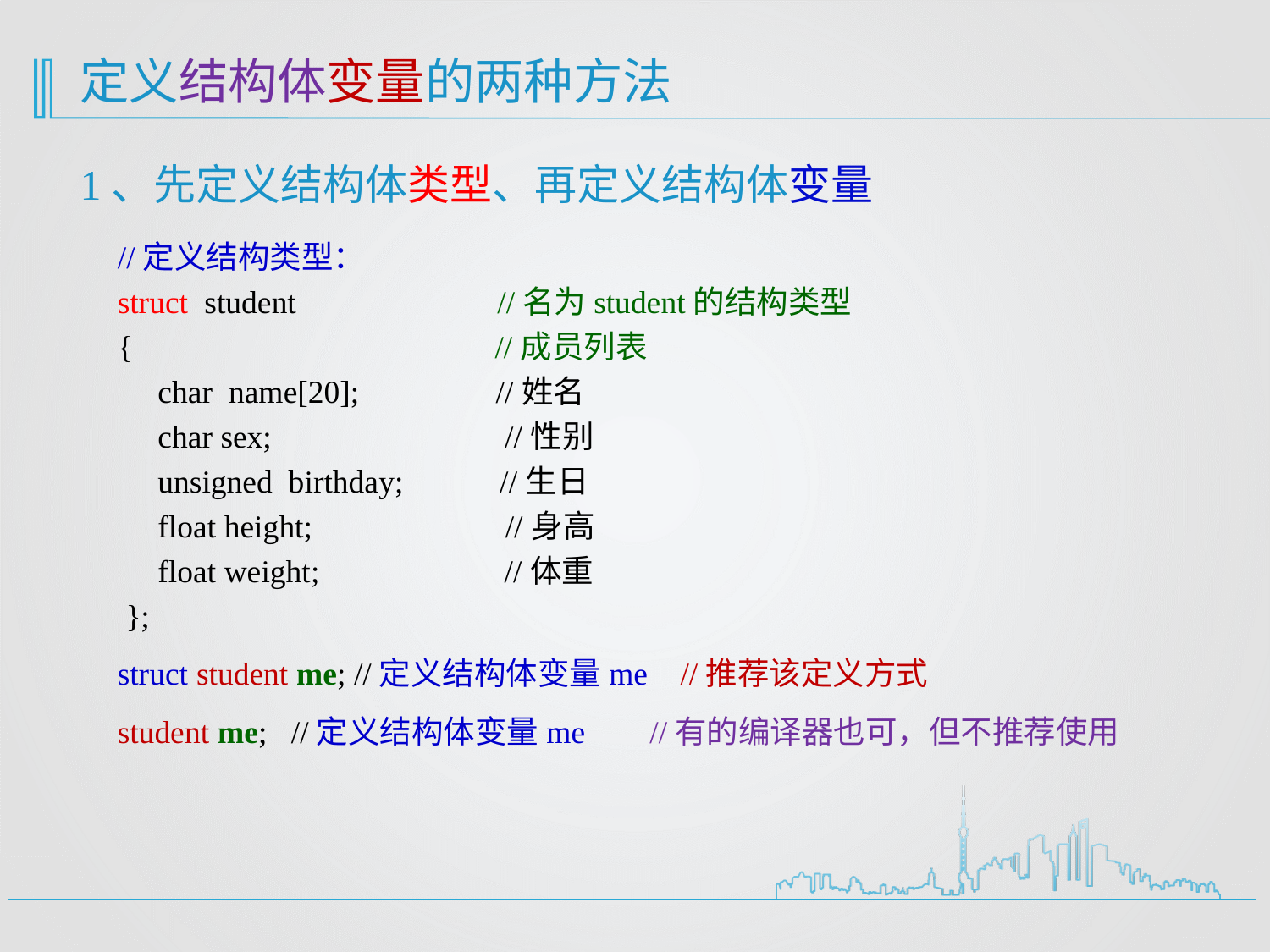

# 定义结构体变量的两种方法
1、先定义结构体类型、再定义结构体变量

//定义结构类型：
struct  student                         //名为student的结构类型
{                                             //成员列表
     char  name[20];                 //姓名
     char sex;                             //性别
     unsigned  birthday;            //生日
     float height;                        //身高
     float weight;                       //体重
 };
struct student me; //定义结构体变量me    //推荐该定义方式
student me;   //定义结构体变量me        //有的编译器也可，但不推荐使用